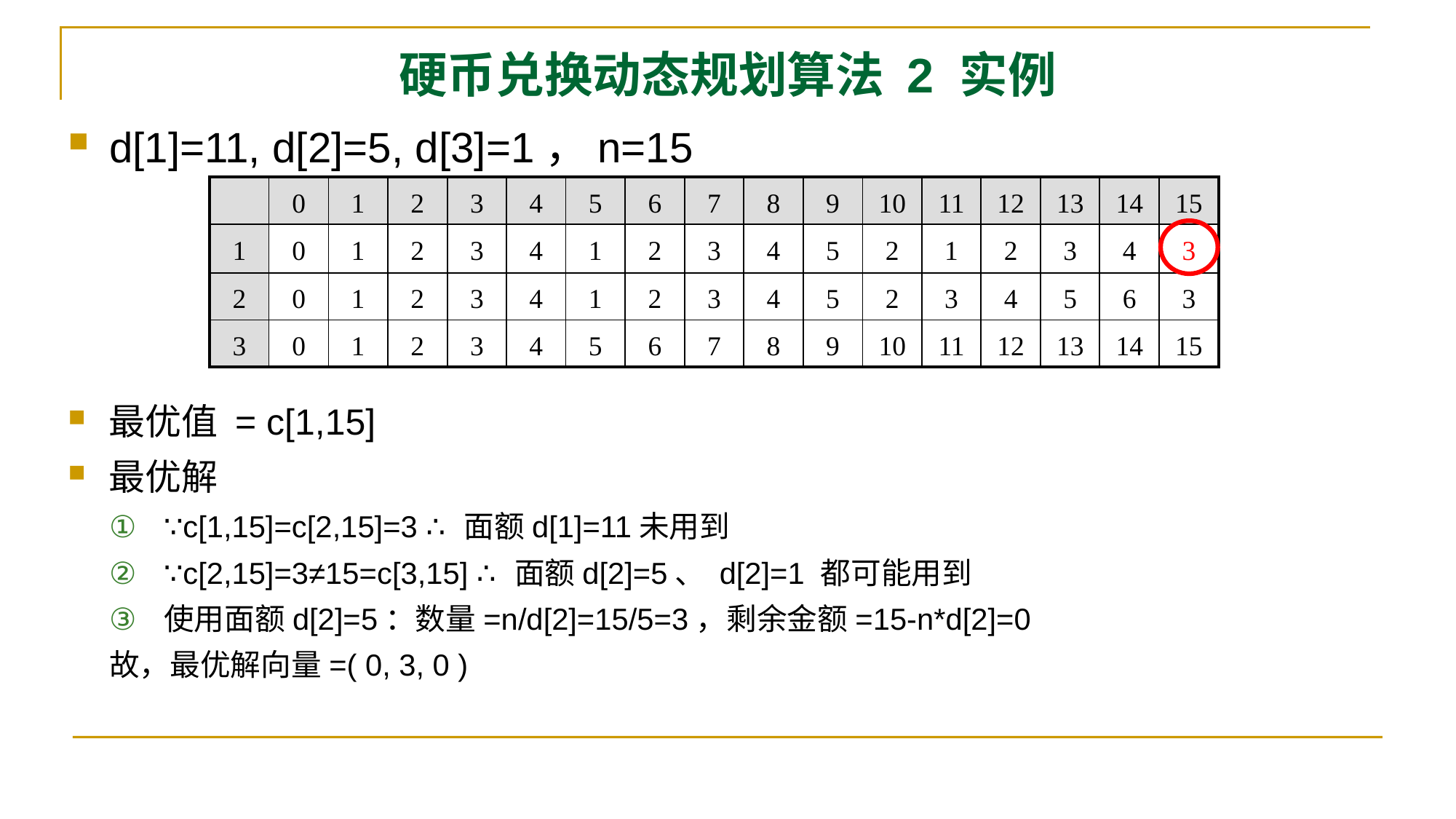

硬币兑换动态规划算法 2 实例
d[1]=11, d[2]=5, d[3]=1，n=15
|  | 0 | 1 | 2 | 3 | 4 | 5 | 6 | 7 | 8 | 9 | 10 | 11 | 12 | 13 | 14 | 15 |
| --- | --- | --- | --- | --- | --- | --- | --- | --- | --- | --- | --- | --- | --- | --- | --- | --- |
| 1 | 0 | 1 | 2 | 3 | 4 | 1 | 2 | 3 | 4 | 5 | 2 | 1 | 2 | 3 | 4 | 3 |
| 2 | 0 | 1 | 2 | 3 | 4 | 1 | 2 | 3 | 4 | 5 | 2 | 3 | 4 | 5 | 6 | 3 |
| 3 | 0 | 1 | 2 | 3 | 4 | 5 | 6 | 7 | 8 | 9 | 10 | 11 | 12 | 13 | 14 | 15 |

最优值 = c[1,15]
最优解
∵c[1,15]=c[2,15]=3 ∴面额d[1]=11未用到
∵c[2,15]=3≠15=c[3,15] ∴面额d[2]=5、 d[2]=1 都可能用到
使用面额d[2]=5：数量=n/d[2]=15/5=3，剩余金额=15-n*d[2]=0
故，最优解向量=( 0, 3, 0 )